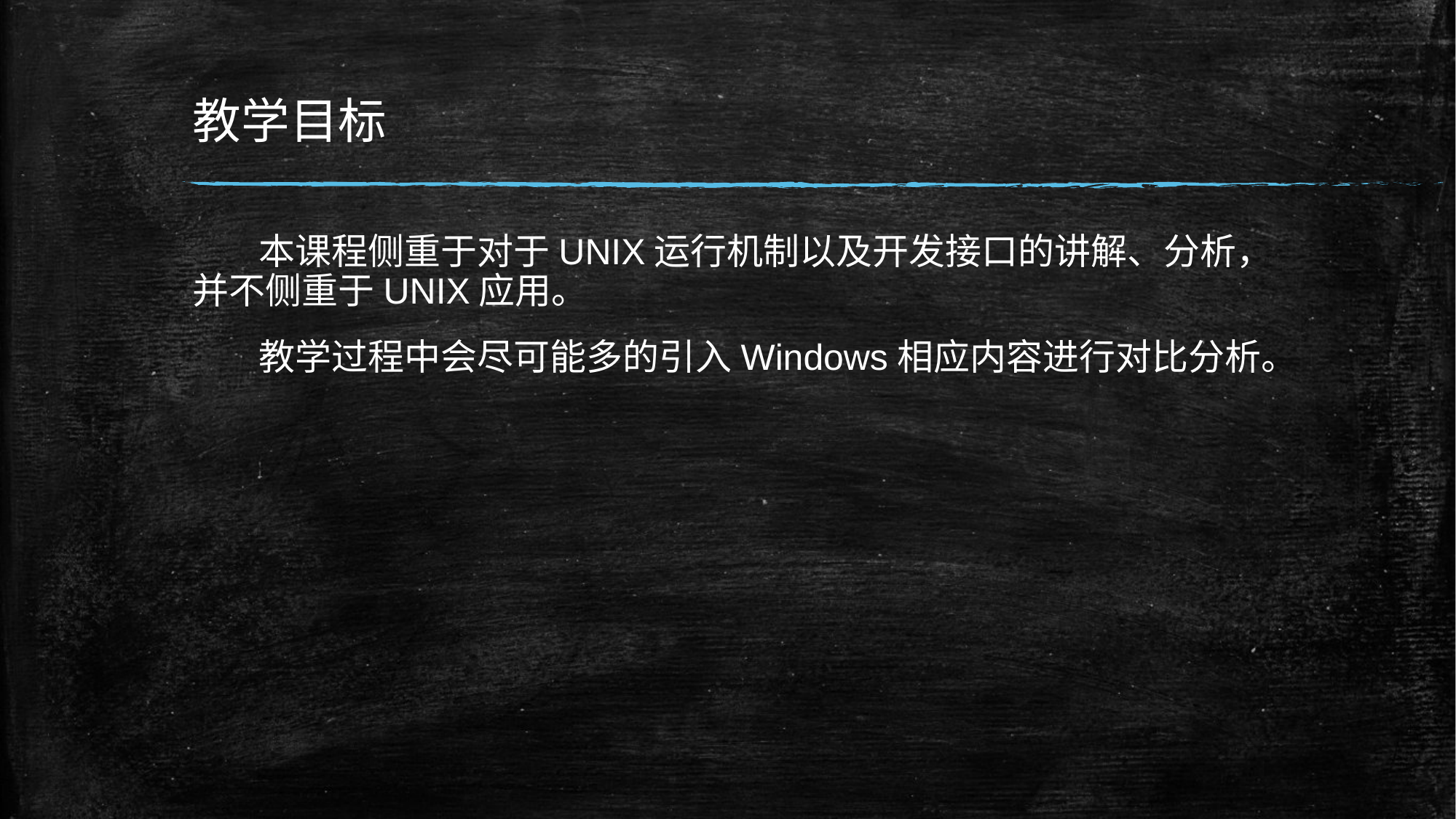

# 教学目标
       本课程侧重于对于UNIX运行机制以及开发接口的讲解、分析，并不侧重于UNIX应用。
       教学过程中会尽可能多的引入Windows相应内容进行对比分析。